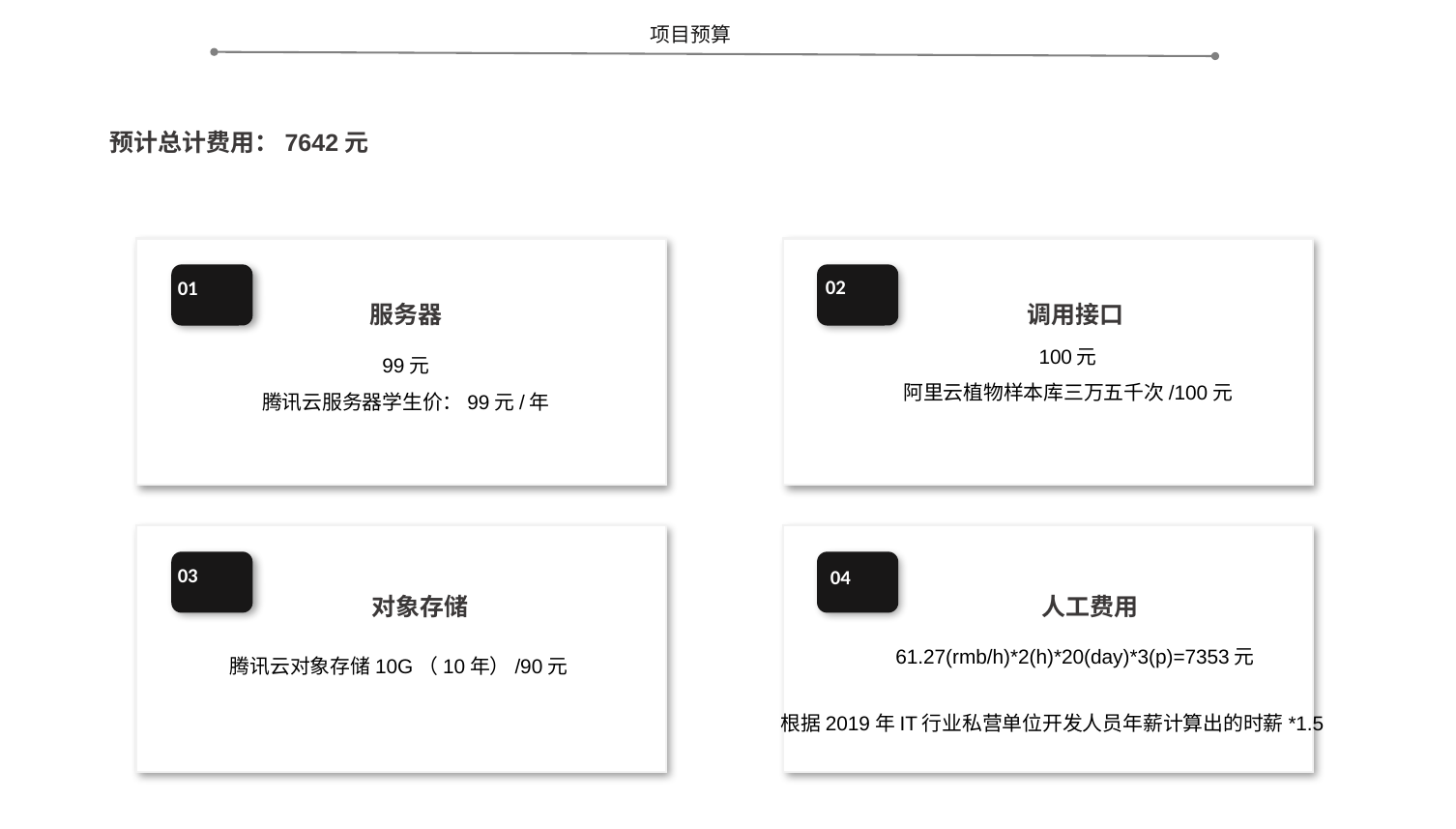

项目预算
预计总计费用：7642元

02
01
服务器
调用接口
100元
阿里云植物样本库三万五千次/100元
99元
腾讯云服务器学生价：99元/年

03
04
对象存储
人工费用
61.27(rmb/h)*2(h)*20(day)*3(p)=7353元
腾讯云对象存储10G（10年）/90元
根据2019年IT行业私营单位开发人员年薪计算出的时薪*1.5